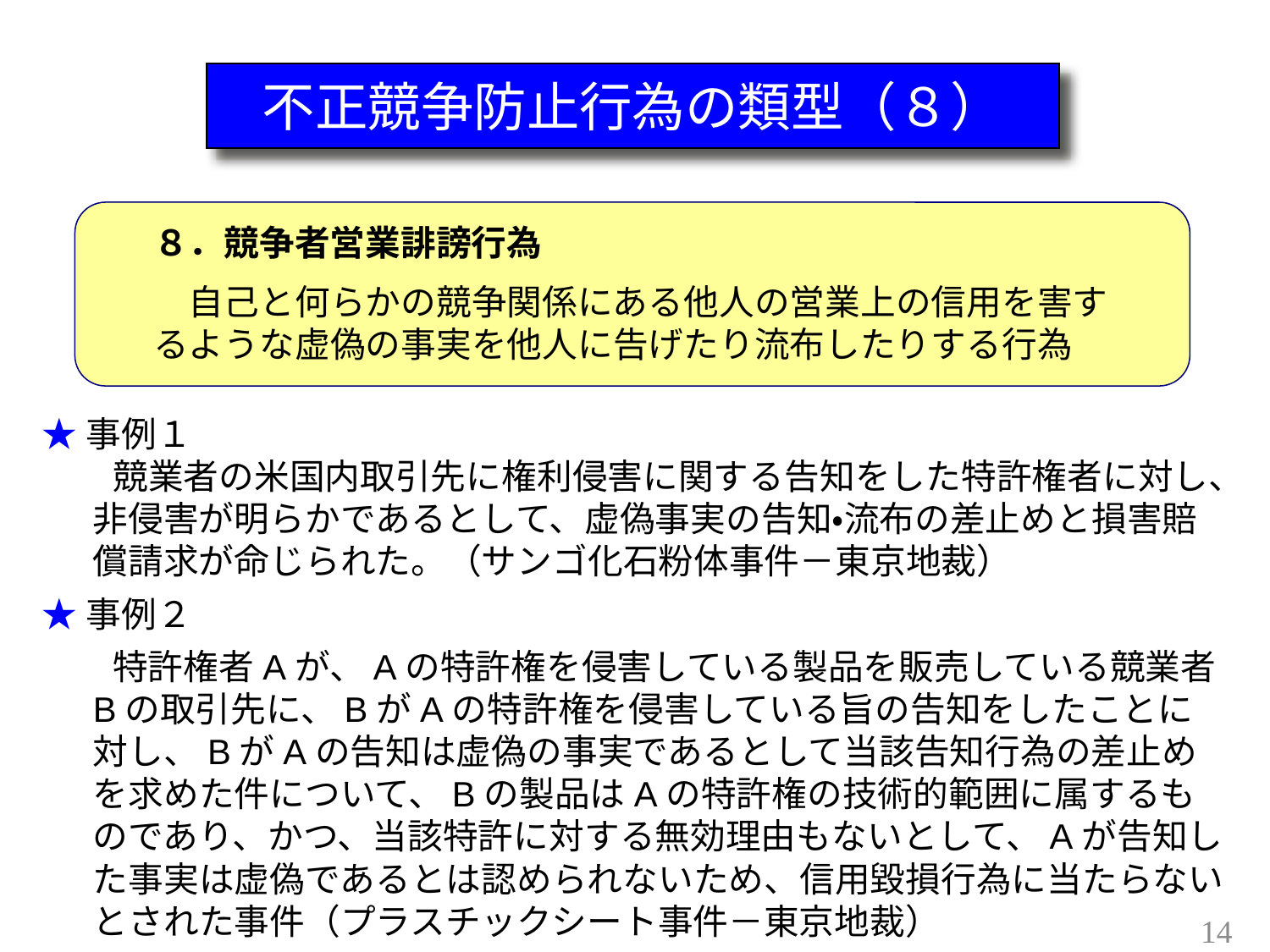

不正競争防止行為の類型
不正競争防止行為の類型（８）

８．競争者営業誹謗行為
　自己と何らかの競争関係にある他人の営業上の信用を害するような虚偽の事実を他人に告げたり流布したりする行為
★事例１
　　競業者の米国内取引先に権利侵害に関する告知をした特許権者に対し、非侵害が明らかであるとして、虚偽事実の告知・流布の差止めと損害賠償請求が命じられた。（サンゴ化石粉体事件－東京地裁）
★事例２
　　特許権者Aが、Aの特許権を侵害している製品を販売している競業者Bの取引先に、BがAの特許権を侵害している旨の告知をしたことに対し、BがAの告知は虚偽の事実であるとして当該告知行為の差止めを求めた件について、Bの製品はAの特許権の技術的範囲に属するものであり、かつ、当該特許に対する無効理由もないとして、Aが告知した事実は虚偽であるとは認められないため、信用毀損行為に当たらないとされた事件（プラスチックシート事件－東京地裁）
14